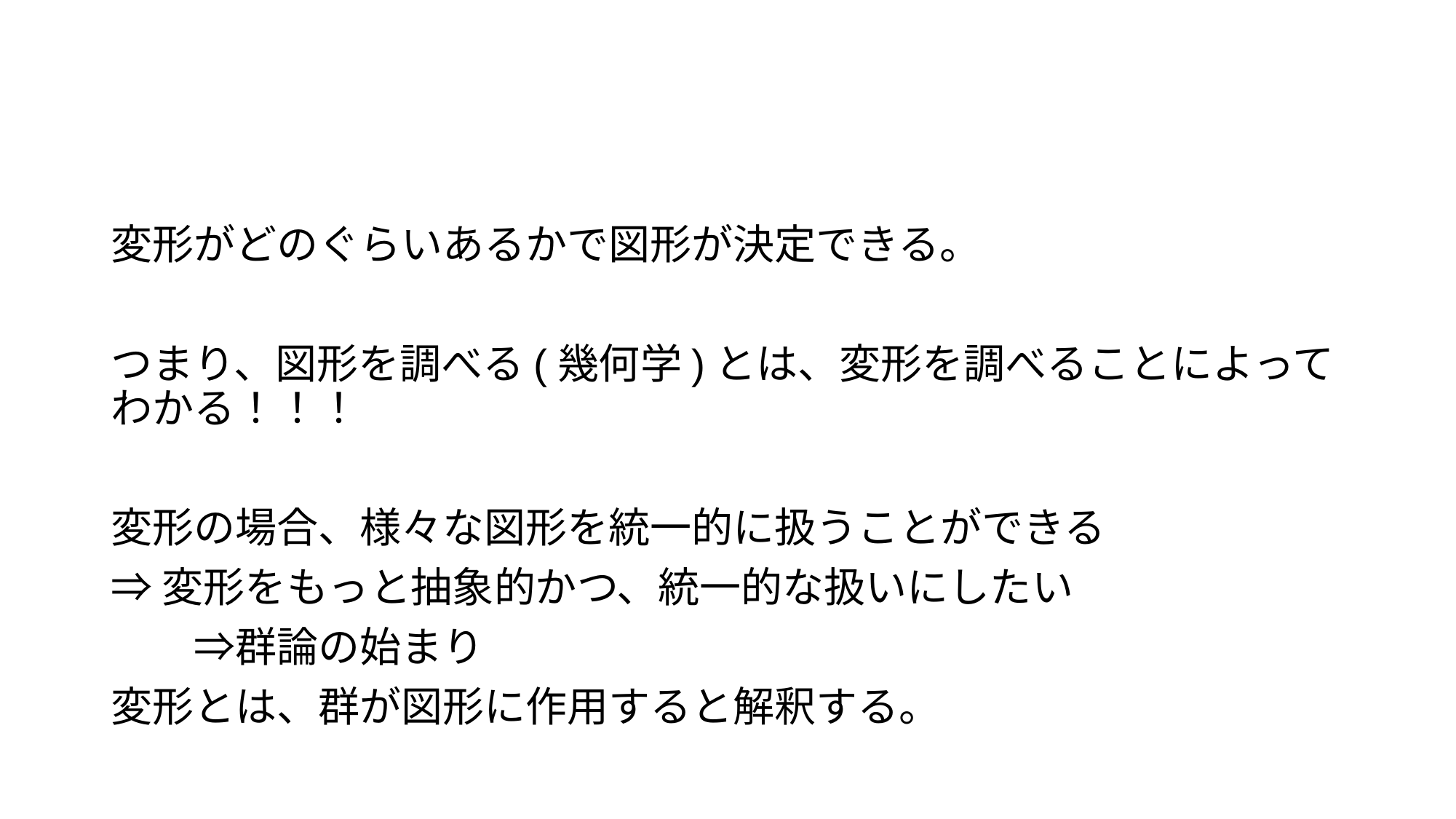

#
変形がどのぐらいあるかで図形が決定できる。

つまり、図形を調べる(幾何学)とは、変形を調べることによってわかる！！！

変形の場合、様々な図形を統一的に扱うことができる
⇒変形をもっと抽象的かつ、統一的な扱いにしたい
　　⇒群論の始まり
変形とは、群が図形に作用すると解釈する。